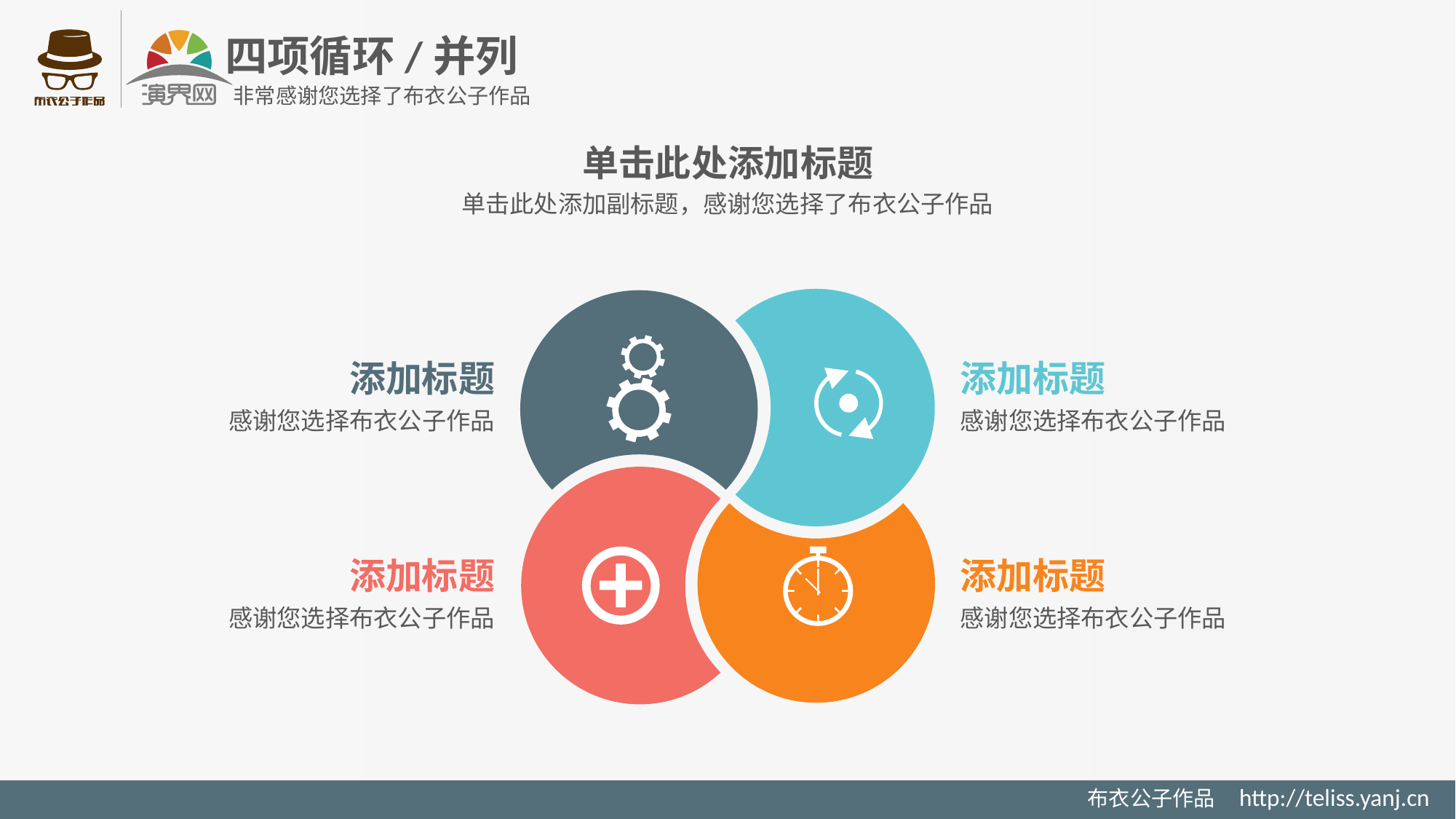

四项循环/并列
非常感谢您选择了布衣公子作品
单击此处添加标题
单击此处添加副标题，感谢您选择了布衣公子作品

添加标题
感谢您选择布衣公子作品
添加标题
感谢您选择布衣公子作品

添加标题
感谢您选择布衣公子作品
添加标题
感谢您选择布衣公子作品

布衣公子作品    http://teliss.yanj.cn